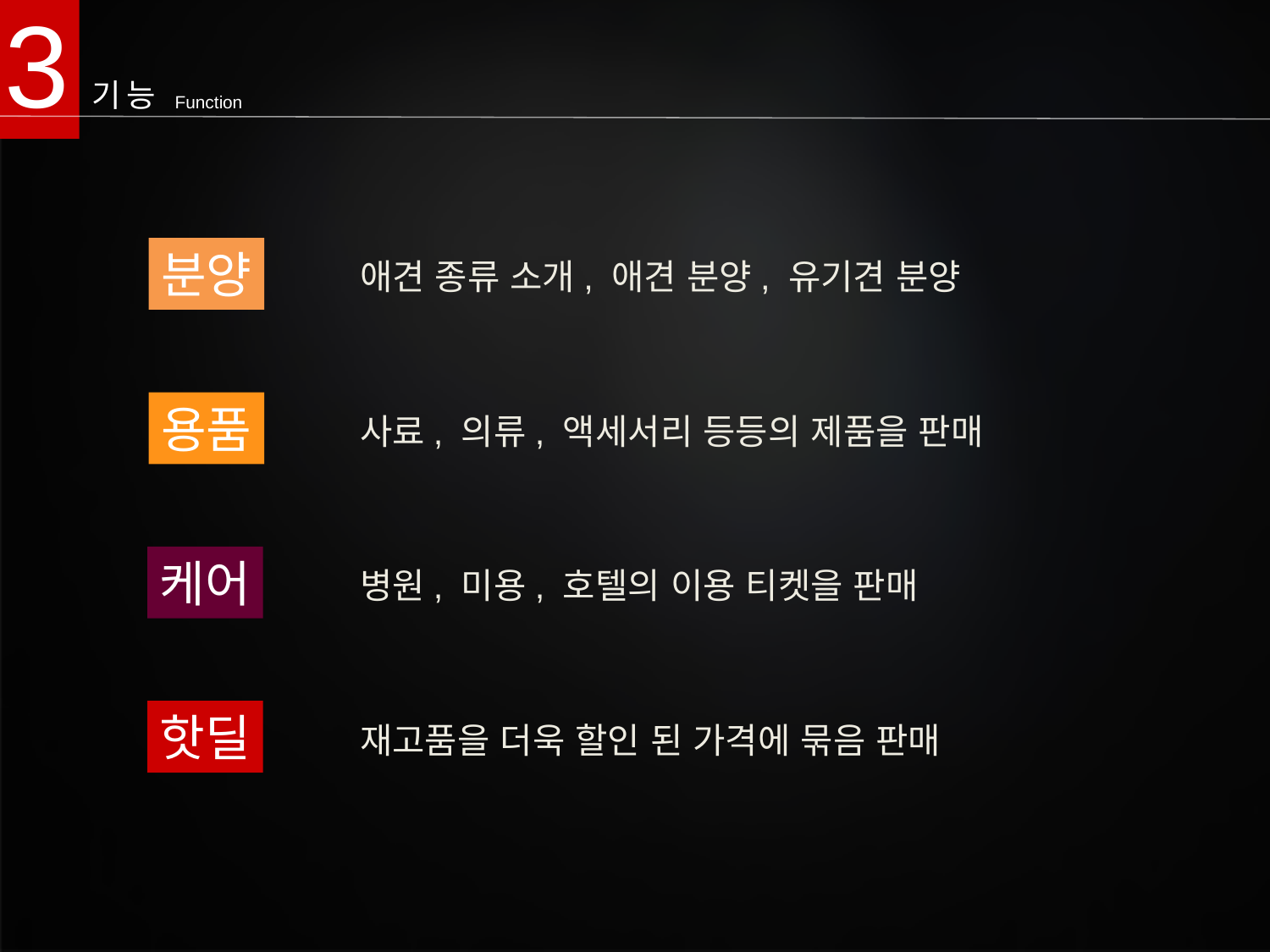

3

기능
Function
분양
애견 종류 소개, 애견 분양, 유기견 분양
용품
사료, 의류, 액세서리 등등의 제품을 판매
케어
병원, 미용, 호텔의 이용 티켓을 판매
핫딜
재고품을 더욱 할인 된 가격에 묶음 판매